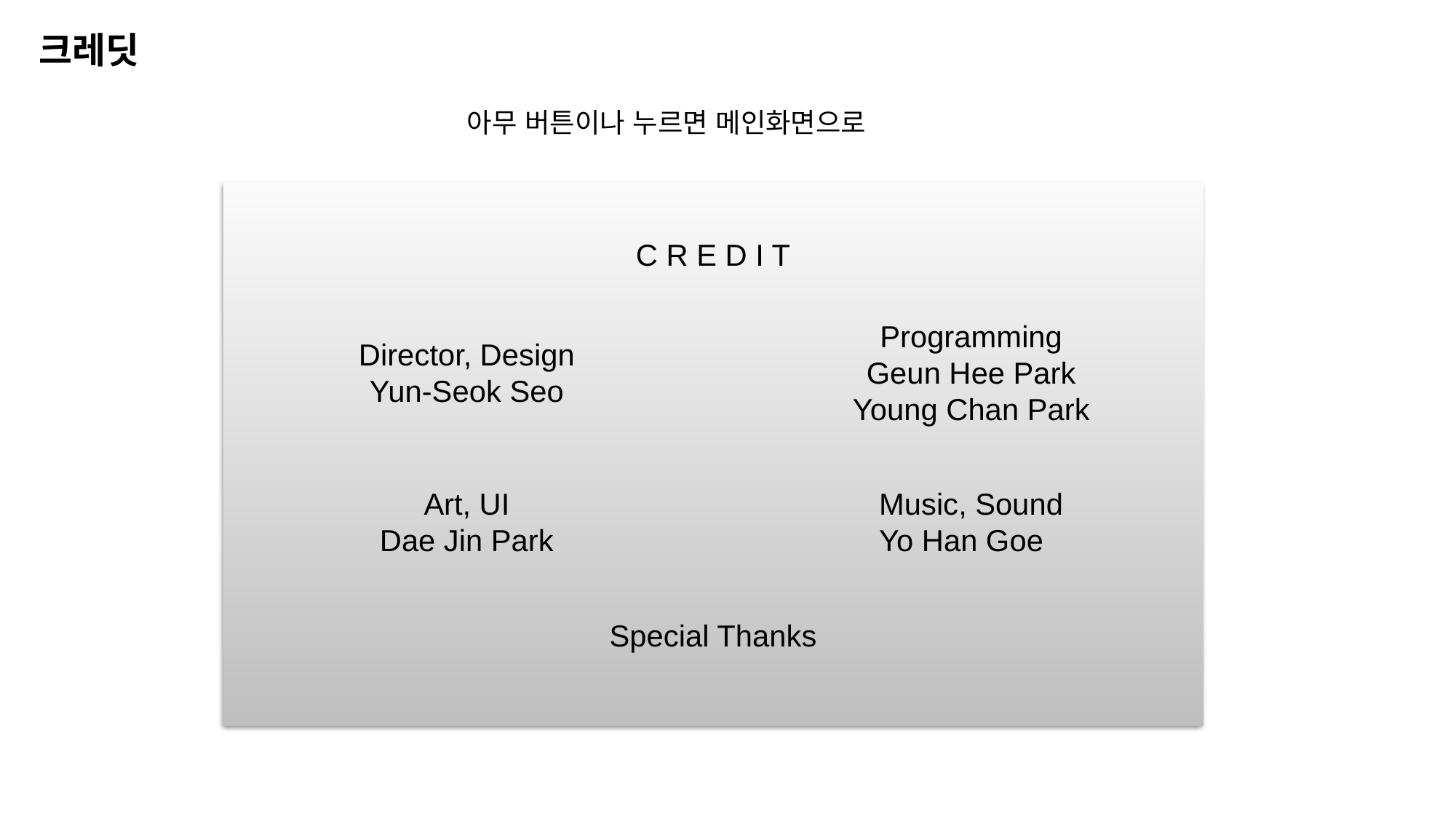

크레딧
아무 버튼이나 누르면 메인화면으로

C R E D I T
Programming
Geun Hee Park
Young Chan Park
Director, Design
Yun-Seok Seo
Art, UI
Dae Jin Park
Music, Sound
Yo Han Goe
Special Thanks